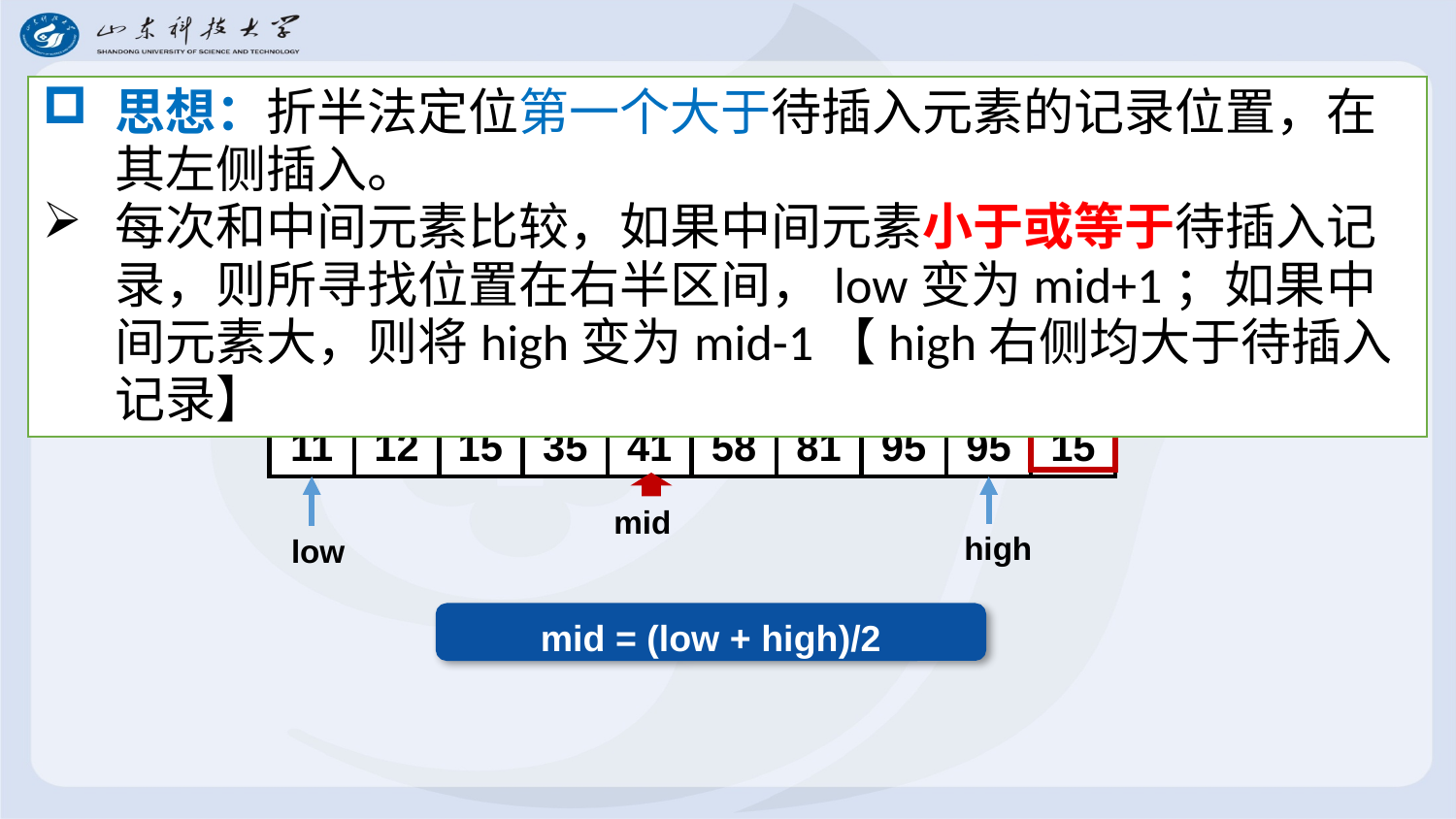

思想：折半法定位第一个大于待插入元素的记录位置，在其左侧插入。
每次和中间元素比较，如果中间元素小于或等于待插入记录，则所寻找位置在右半区间，low变为mid+1；如果中间元素大，则将high变为mid-1【high右侧均大于待插入记录】

11
12
15
35
41
58
81
95
95
15

mid
high
low
mid = (low + high)/2